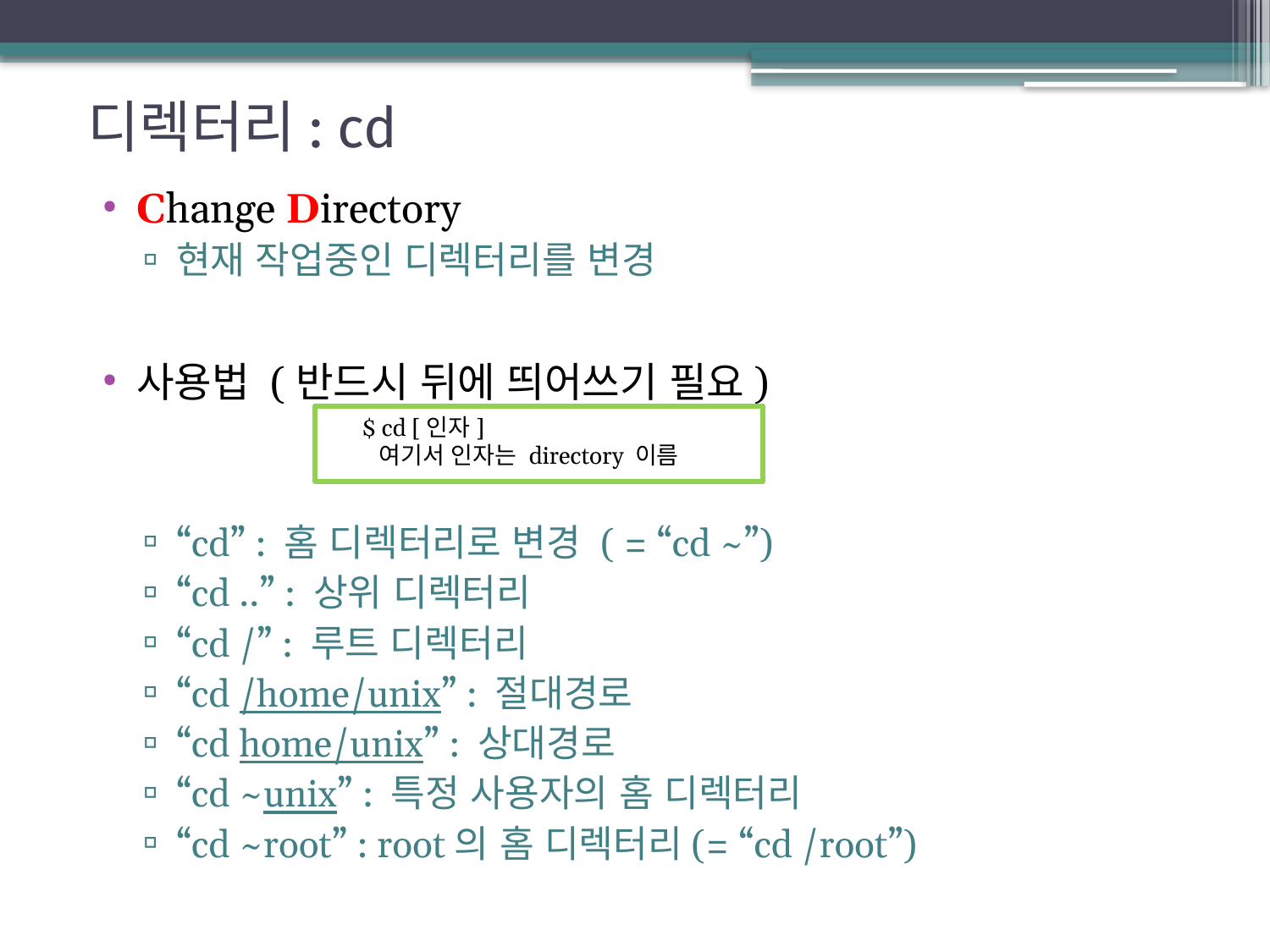

# 디렉터리: cd
Change Directory
현재 작업중인 디렉터리를 변경

사용법 (반드시 뒤에 띄어쓰기 필요)

“cd” : 홈 디렉터리로 변경 ( = “cd ~”)
“cd ..” : 상위 디렉터리
“cd /” : 루트 디렉터리
“cd /home/unix” : 절대경로
“cd home/unix” : 상대경로
“cd ~unix” : 특정 사용자의 홈 디렉터리
“cd ~root” : root의 홈 디렉터리(= “cd /root”)

      $ cd [인자]
       여기서 인자는 directory 이름